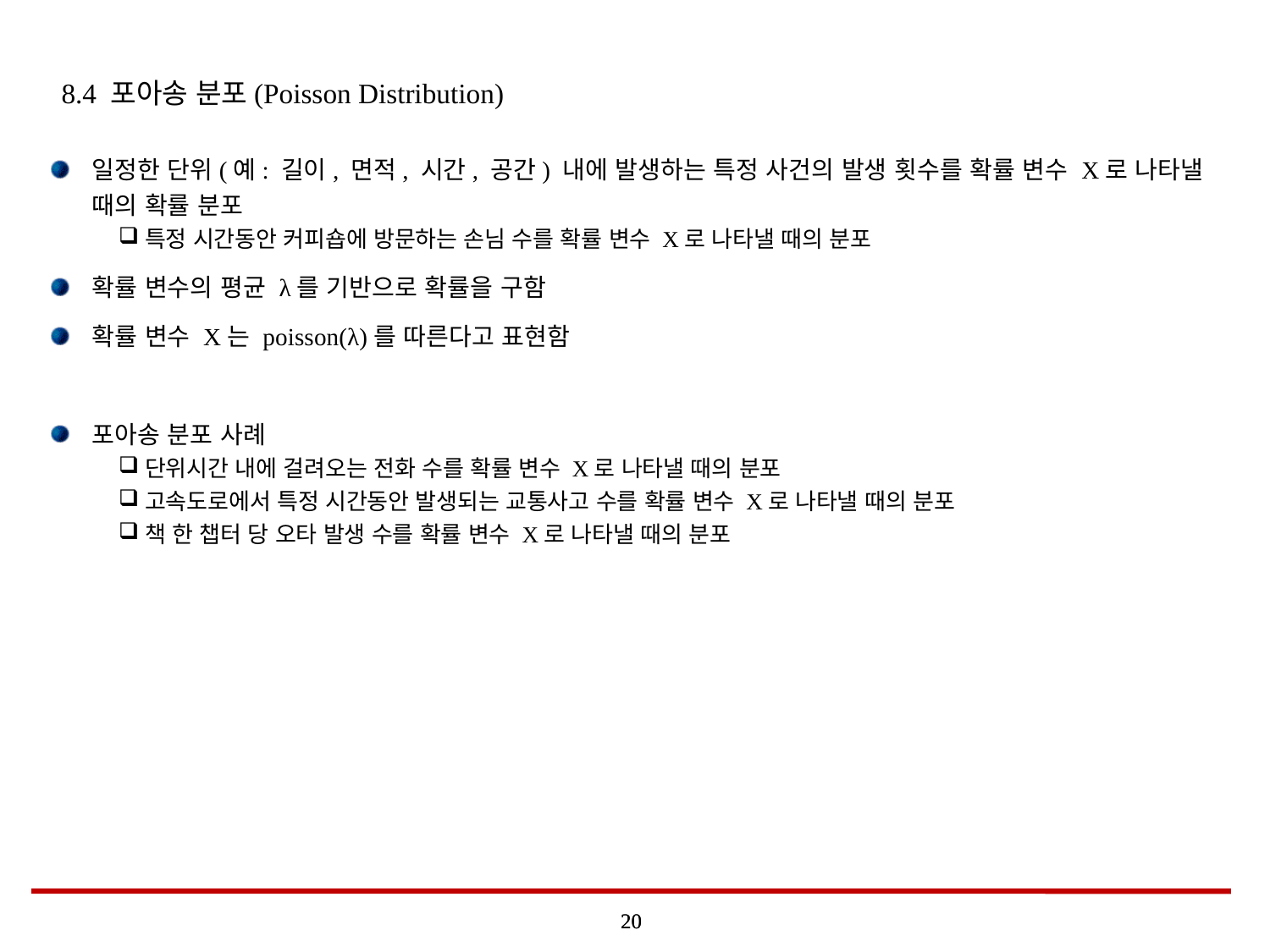

# 8.4 포아송 분포(Poisson Distribution)
일정한 단위(예: 길이, 면적, 시간, 공간) 내에 발생하는 특정 사건의 발생 횟수를 확률 변수 X로 나타낼 때의 확률 분포
특정 시간동안 커피숍에 방문하는 손님 수를 확률 변수 X로 나타낼 때의 분포
확률 변수의 평균 λ를 기반으로 확률을 구함
확률 변수 X는 poisson(λ)를 따른다고 표현함

포아송 분포 사례
단위시간 내에 걸려오는 전화 수를 확률 변수 X로 나타낼 때의 분포
고속도로에서 특정 시간동안 발생되는 교통사고 수를 확률 변수 X로 나타낼 때의 분포
책 한 챕터 당 오타 발생 수를 확률 변수 X로 나타낼 때의 분포